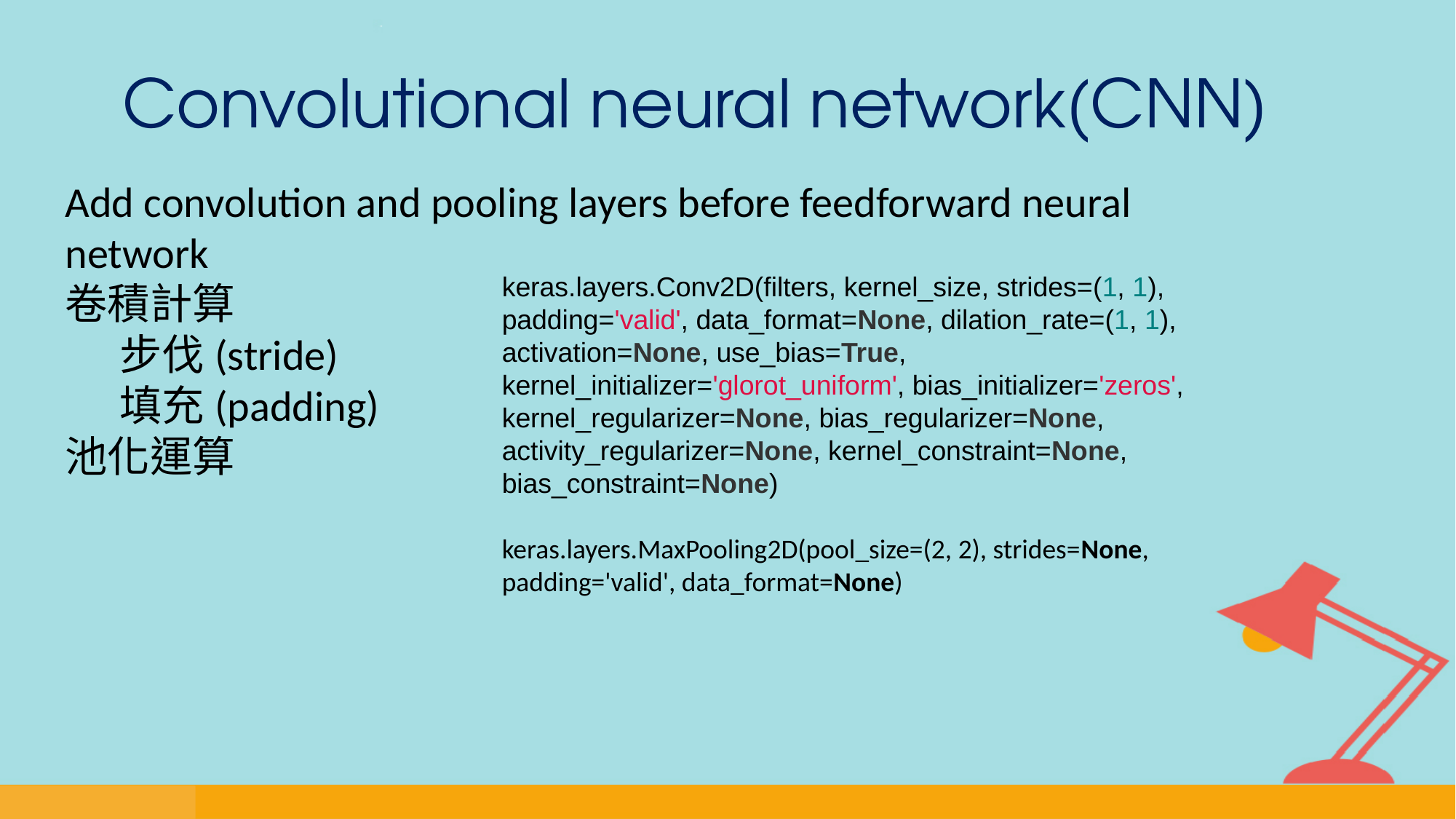

# Convolutional neural network(CNN)
Add convolution and pooling layers before feedforward neural network
卷積計算
步伐(stride)
填充(padding)
池化運算

keras.layers.Conv2D(filters, kernel_size, strides=(1, 1), padding='valid', data_format=None, dilation_rate=(1, 1), activation=None, use_bias=True, kernel_initializer='glorot_uniform', bias_initializer='zeros', kernel_regularizer=None, bias_regularizer=None, activity_regularizer=None, kernel_constraint=None, bias_constraint=None)

keras.layers.MaxPooling2D(pool_size=(2, 2), strides=None, padding='valid', data_format=None)